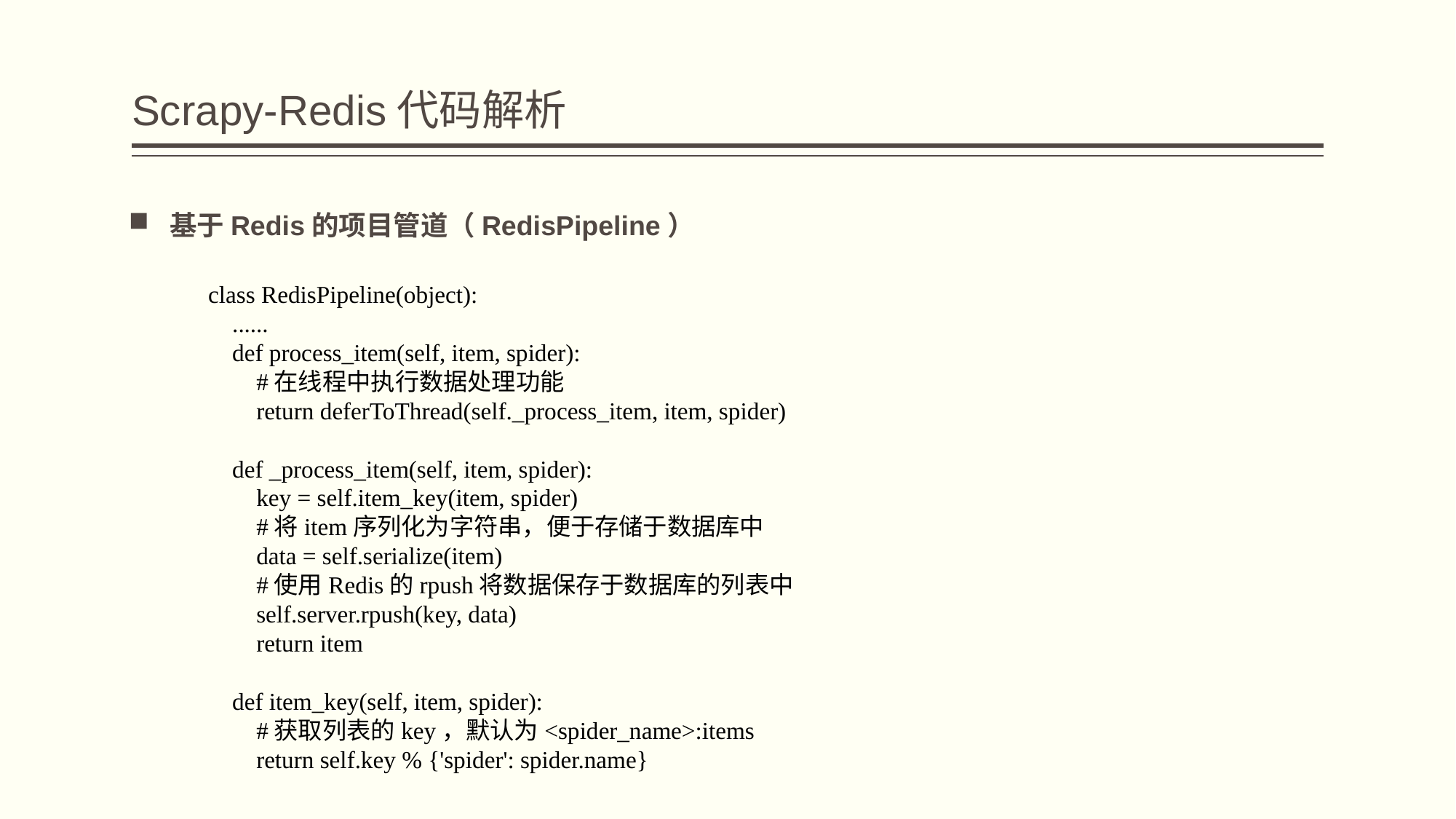

# Scrapy-Redis代码解析
基于Redis的项目管道（RedisPipeline）
class RedisPipeline(object):
    ......
    def process_item(self, item, spider):
        #在线程中执行数据处理功能
        return deferToThread(self._process_item, item, spider)

    def _process_item(self, item, spider):
        key = self.item_key(item, spider)
        #将item序列化为字符串，便于存储于数据库中
        data = self.serialize(item)
        #使用Redis的rpush将数据保存于数据库的列表中
        self.server.rpush(key, data)
        return item

    def item_key(self, item, spider):
        #获取列表的key，默认为<spider_name>:items
        return self.key % {'spider': spider.name}